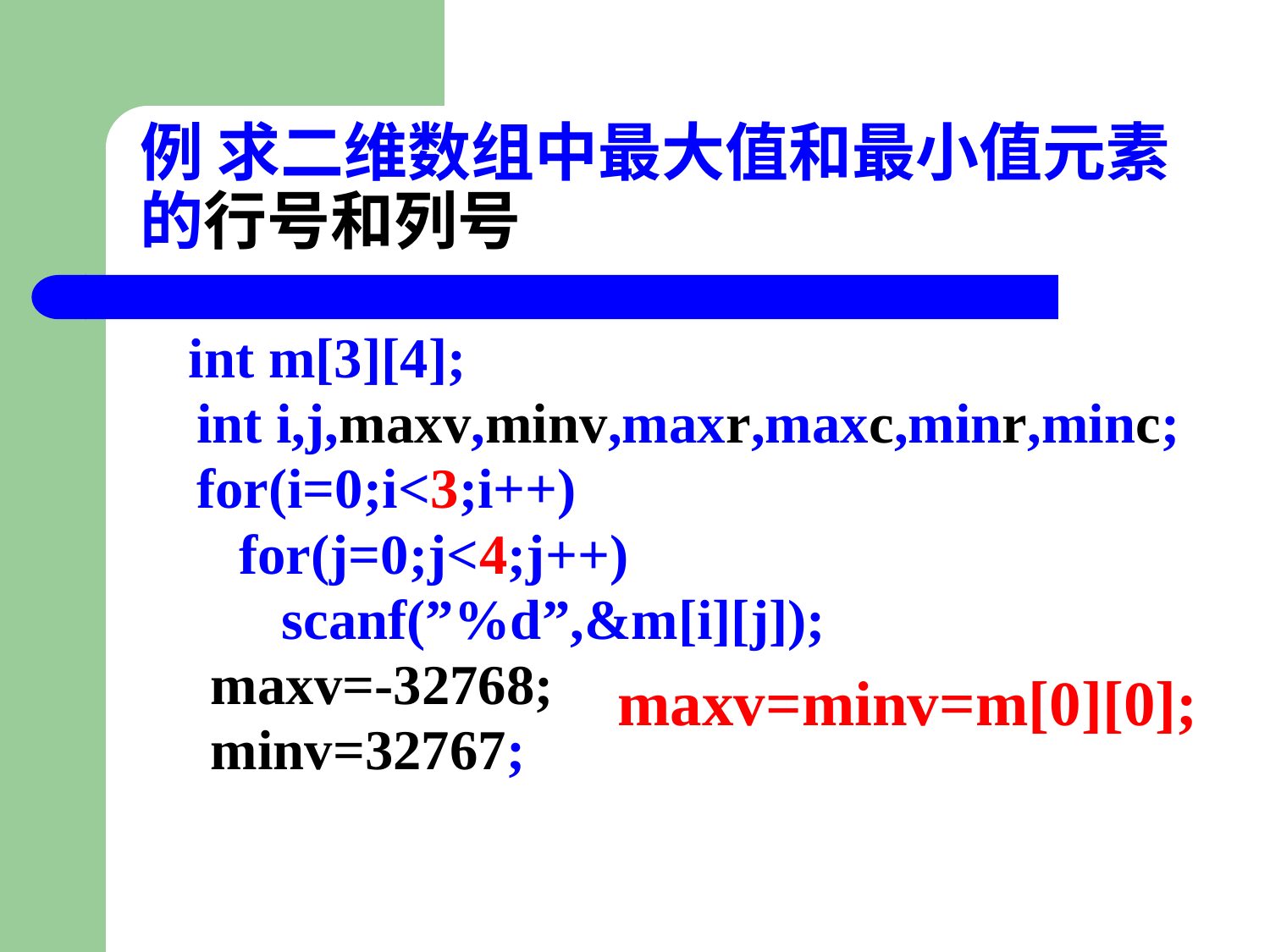

# 例 求二维数组中最大值和最小值元素的行号和列号
    int m[3][4];
    int i,j,maxv,minv,maxr,maxc,minr,minc;
    for(i=0;i<3;i++)
       for(j=0;j<4;j++)
          scanf(”%d”,&m[i][j]);
     maxv=-32768;
     minv=32767;
maxv=minv=m[0][0];